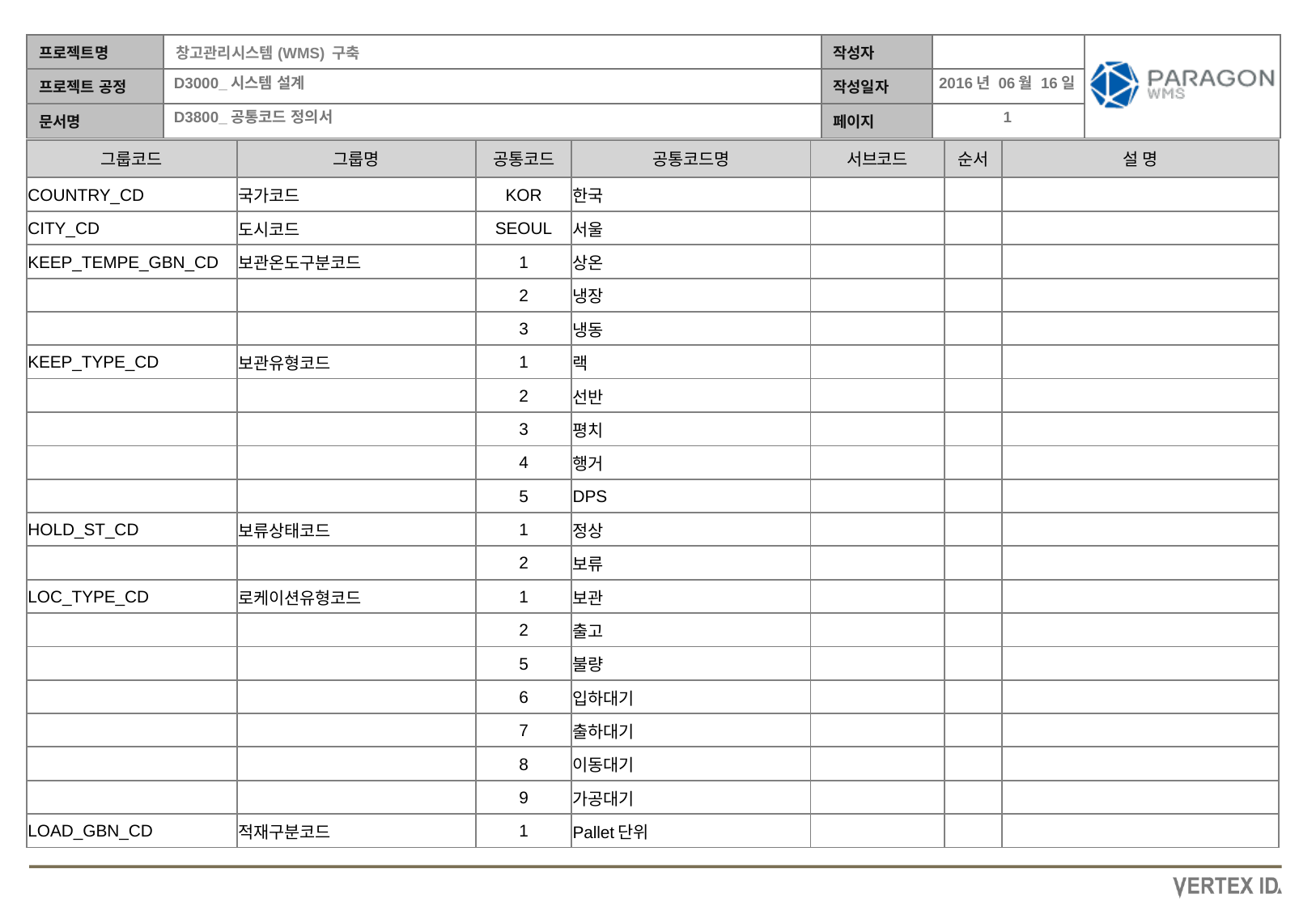

2016년 06월 16일
| 그룹코드 | 그룹명 | 공통코드 | 공통코드명 | 서브코드 | 순서 | 설 명 |
| --- | --- | --- | --- | --- | --- | --- |
| COUNTRY\_CD | 국가코드 | KOR | 한국 |  |  |  |
| --- | --- | --- | --- | --- | --- | --- |
| CITY\_CD | 도시코드 | SEOUL | 서울 |  |  |  |
| KEEP\_TEMPE\_GBN\_CD | 보관온도구분코드 | 1 | 상온 |  |  |  |
|  |  | 2 | 냉장 |  |  |  |
|  |  | 3 | 냉동 |  |  |  |
| KEEP\_TYPE\_CD | 보관유형코드 | 1 | 랙 |  |  |  |
|  |  | 2 | 선반 |  |  |  |
|  |  | 3 | 평치 |  |  |  |
|  |  | 4 | 행거 |  |  |  |
|  |  | 5 | DPS |  |  |  |
| HOLD\_ST\_CD | 보류상태코드 | 1 | 정상 |  |  |  |
|  |  | 2 | 보류 |  |  |  |
| LOC\_TYPE\_CD | 로케이션유형코드 | 1 | 보관 |  |  |  |
|  |  | 2 | 출고 |  |  |  |
|  |  | 5 | 불량 |  |  |  |
|  |  | 6 | 입하대기 |  |  |  |
|  |  | 7 | 출하대기 |  |  |  |
|  |  | 8 | 이동대기 |  |  |  |
|  |  | 9 | 가공대기 |  |  |  |
| LOAD\_GBN\_CD | 적재구분코드 | 1 | Pallet단위 |  |  |  |